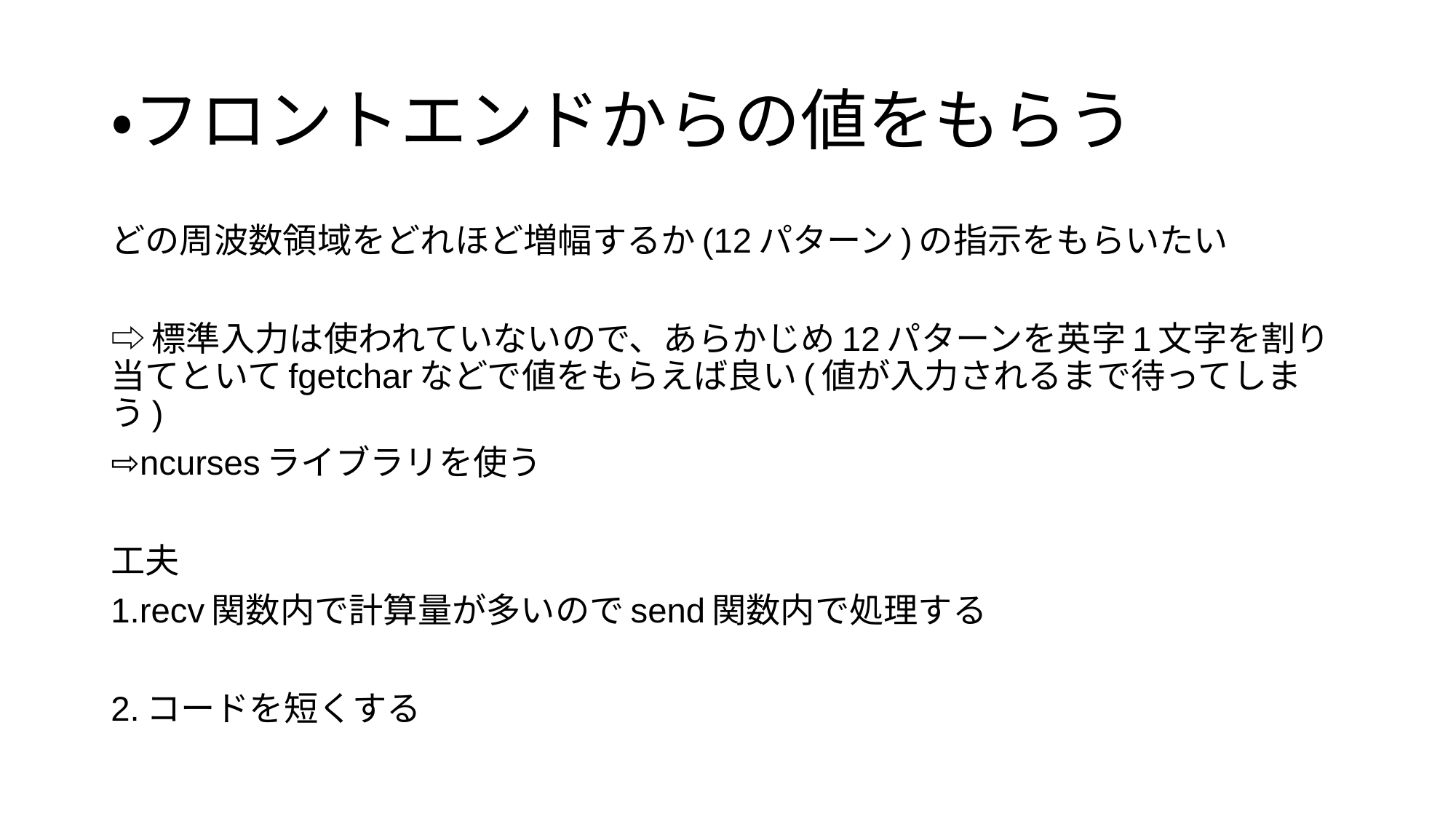

# ・フロントエンドからの値をもらう
どの周波数領域をどれほど増幅するか(12パターン)の指示をもらいたい

⇨標準入力は使われていないので、あらかじめ12パターンを英字1文字を割り当てといてfgetcharなどで値をもらえば良い(値が入力されるまで待ってしまう)
⇨ncursesライブラリを使う

工夫
1.recv関数内で計算量が多いのでsend関数内で処理する

2.コードを短くする